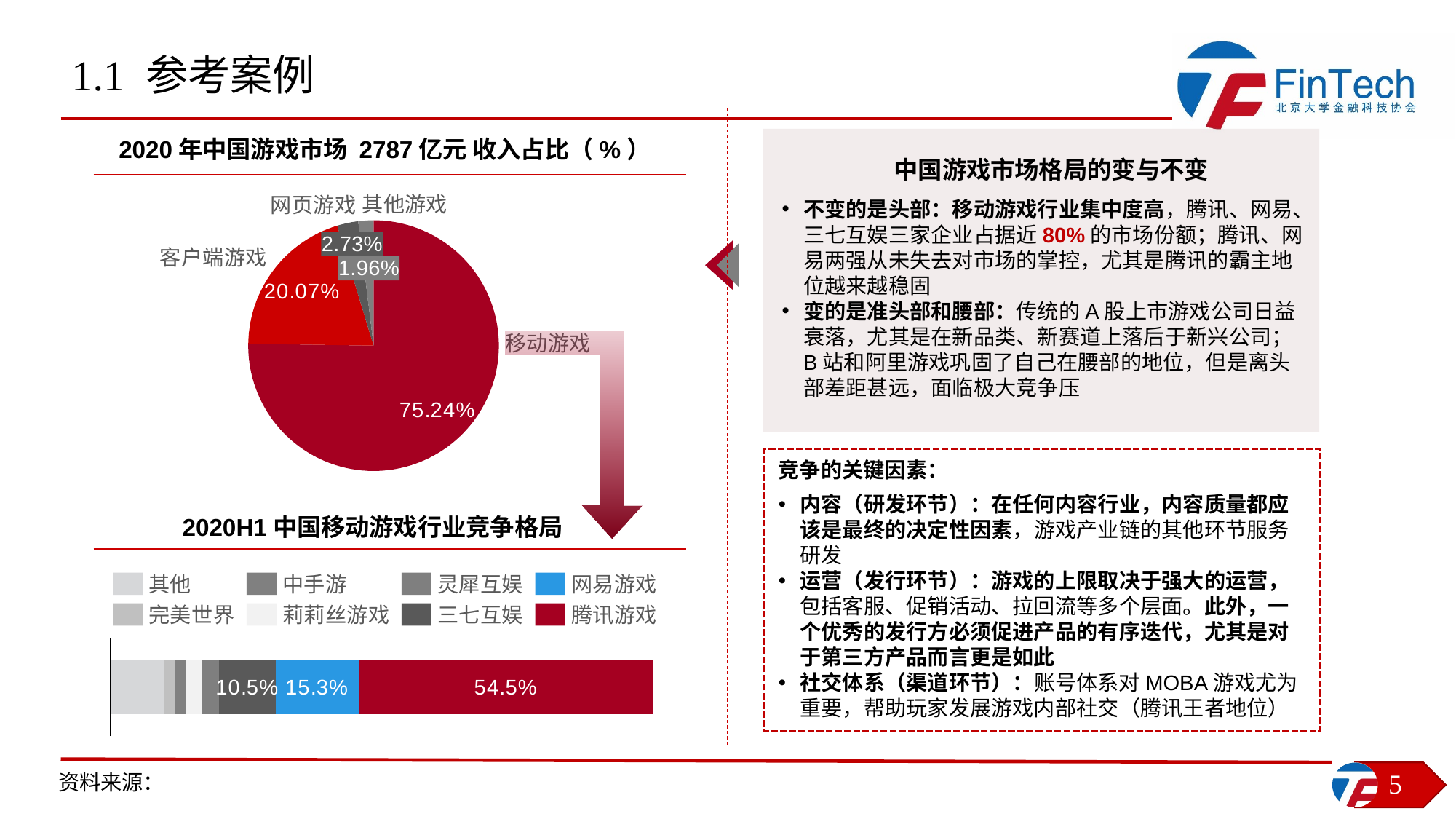

1.1 参考案例
2020年中国游戏市场 2787亿元 收入占比（%）

中国游戏市场格局的变与不变
不变的是头部：移动游戏行业集中度高，腾讯、网易、三七互娱三家企业占据近80%的市场份额；腾讯、网易两强从未失去对市场的掌控，尤其是腾讯的霸主地位越来越稳固
变的是准头部和腰部：传统的A股上市游戏公司日益衰落，尤其是在新品类、新赛道上落后于新兴公司；B站和阿里游戏巩固了自己在腰部的地位，但是离头部差距甚远，面临极大竞争压
其他游戏
网页游戏

### Chart

| Category |  |
|---|---|
2.73%
客户端游戏

1.96%
移动游戏

竞争的关键因素：
内容（研发环节）：在任何内容行业，内容质量都应该是最终的决定性因素，游戏产业链的其他环节服务研发
运营（发行环节）：游戏的上限取决于强大的运营，包括客服、促销活动、拉回流等多个层面。此外，一个优秀的发行方必须促进产品的有序迭代，尤其是对于第三方产品而言更是如此
社交体系（渠道环节）：账号体系对MOBA游戏尤为重要，帮助玩家发展游戏内部社交（腾讯王者地位）
2020H1中国移动游戏行业竞争格局

其他
中手游
灵犀互娱
网易游戏

完美世界
莉莉丝游戏
三七互娱
腾讯游戏

### Chart

| Category |  |  |  |  |  |  |  |  |
|---|---|---|---|---|---|---|---|---|
资料来源：